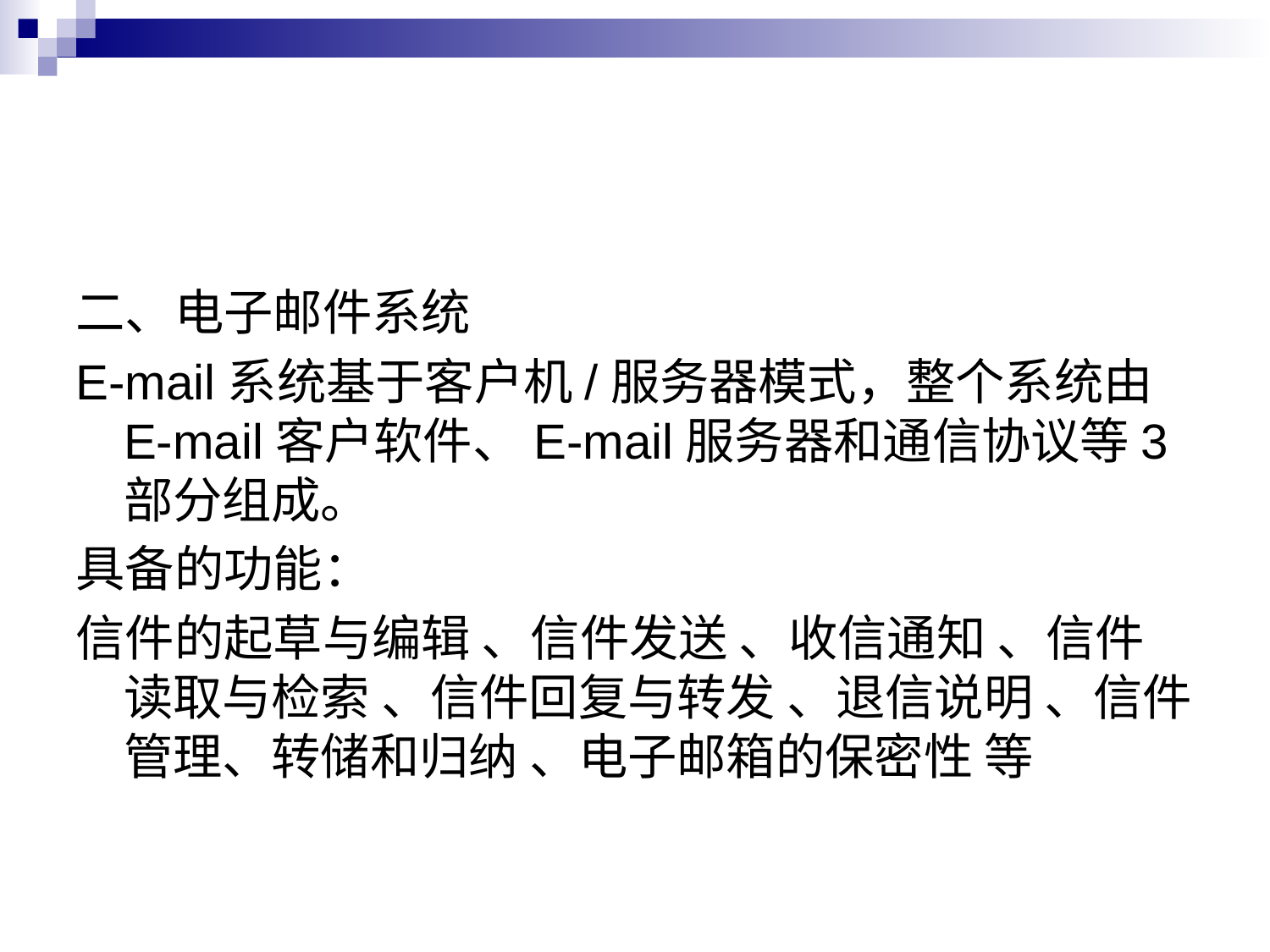

#
二、电子邮件系统
E-mail系统基于客户机/服务器模式，整个系统由E-mail客户软件、E-mail服务器和通信协议等3部分组成。
具备的功能：
信件的起草与编辑 、信件发送 、收信通知 、信件读取与检索 、信件回复与转发 、退信说明 、信件管理、转储和归纳 、电子邮箱的保密性 等